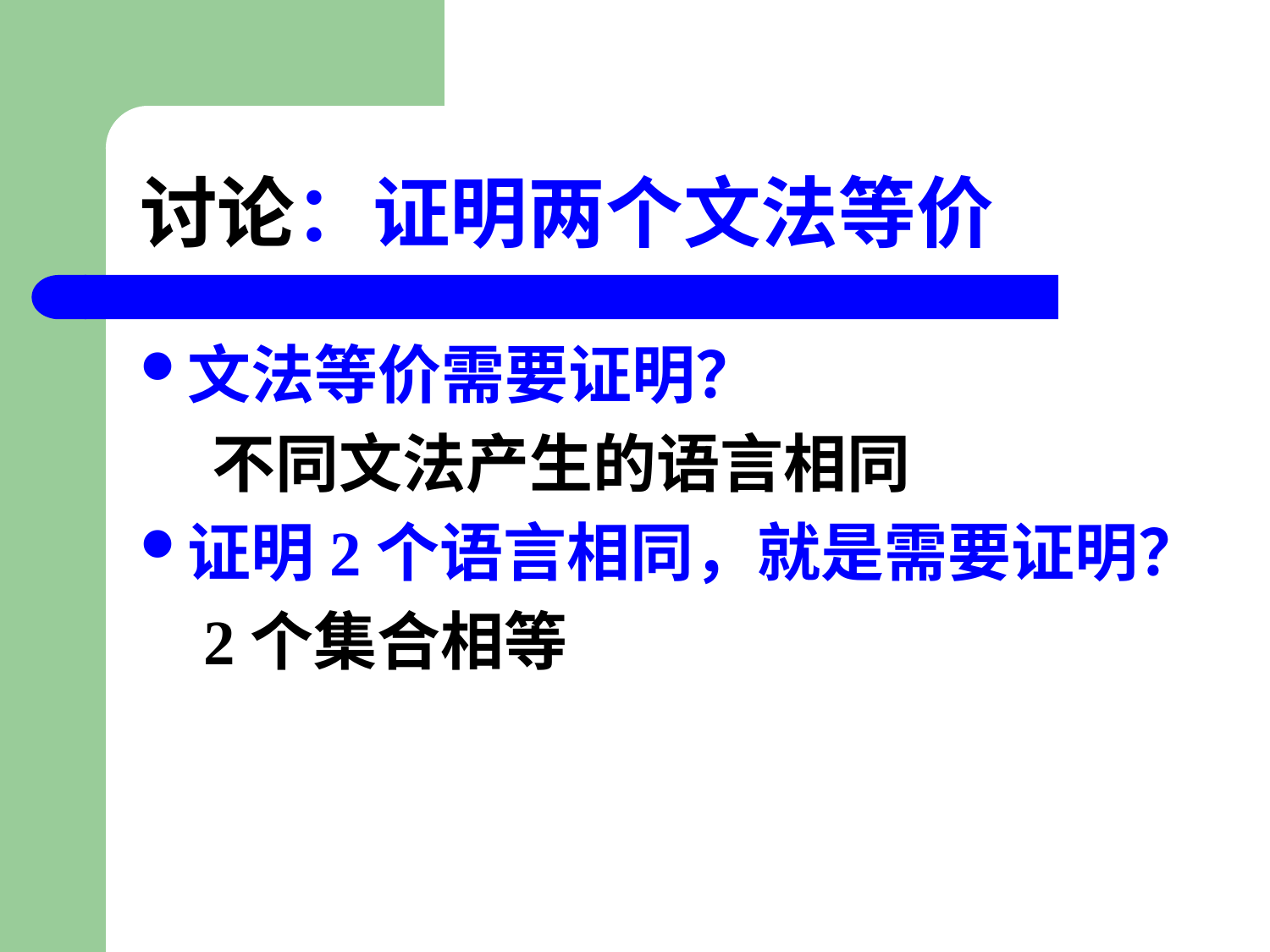

# 讨论：证明两个文法等价
文法等价需要证明？
    不同文法产生的语言相同
证明2个语言相同，就是需要证明？
    2个集合相等